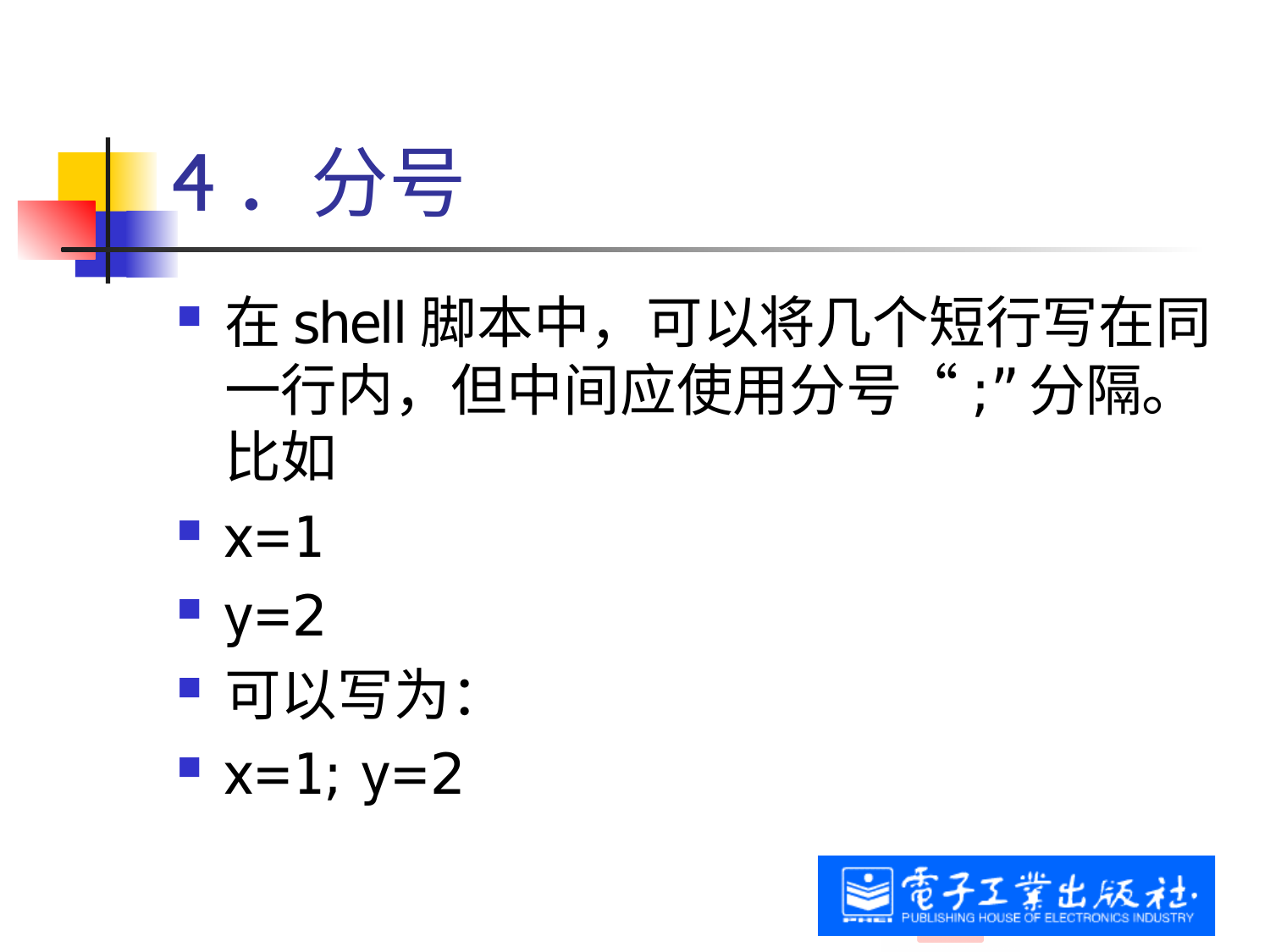

# 4．分号
在shell脚本中，可以将几个短行写在同一行内，但中间应使用分号“;”分隔。比如
x=1
y=2
可以写为：
x=1; y=2